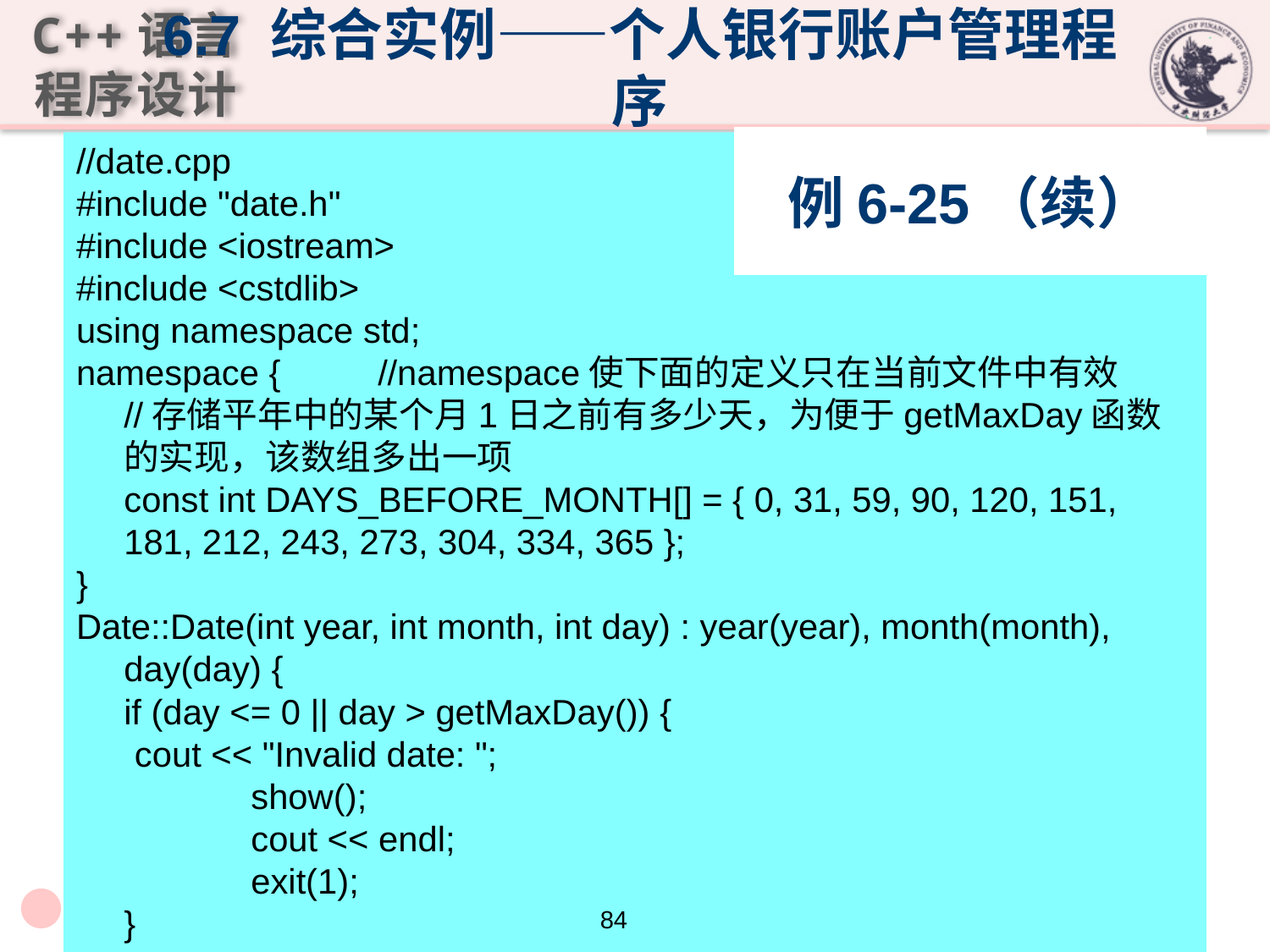

6.7 综合实例——个人银行账户管理程序
# 例6-25（续）
//date.cpp
#include "date.h"
#include <iostream>
#include <cstdlib>
using namespace std;
namespace {	//namespace使下面的定义只在当前文件中有效
	//存储平年中的某个月1日之前有多少天，为便于getMaxDay函数的实现，该数组多出一项
	const int DAYS_BEFORE_MONTH[] = { 0, 31, 59, 90, 120, 151, 181, 212, 243, 273, 304, 334, 365 };
}
Date::Date(int year, int month, int day) : year(year), month(month), day(day) {
	if (day <= 0 || day > getMaxDay()) {
      cout << "Invalid date: ";
		show();
		cout << endl;
		exit(1);
	}
84